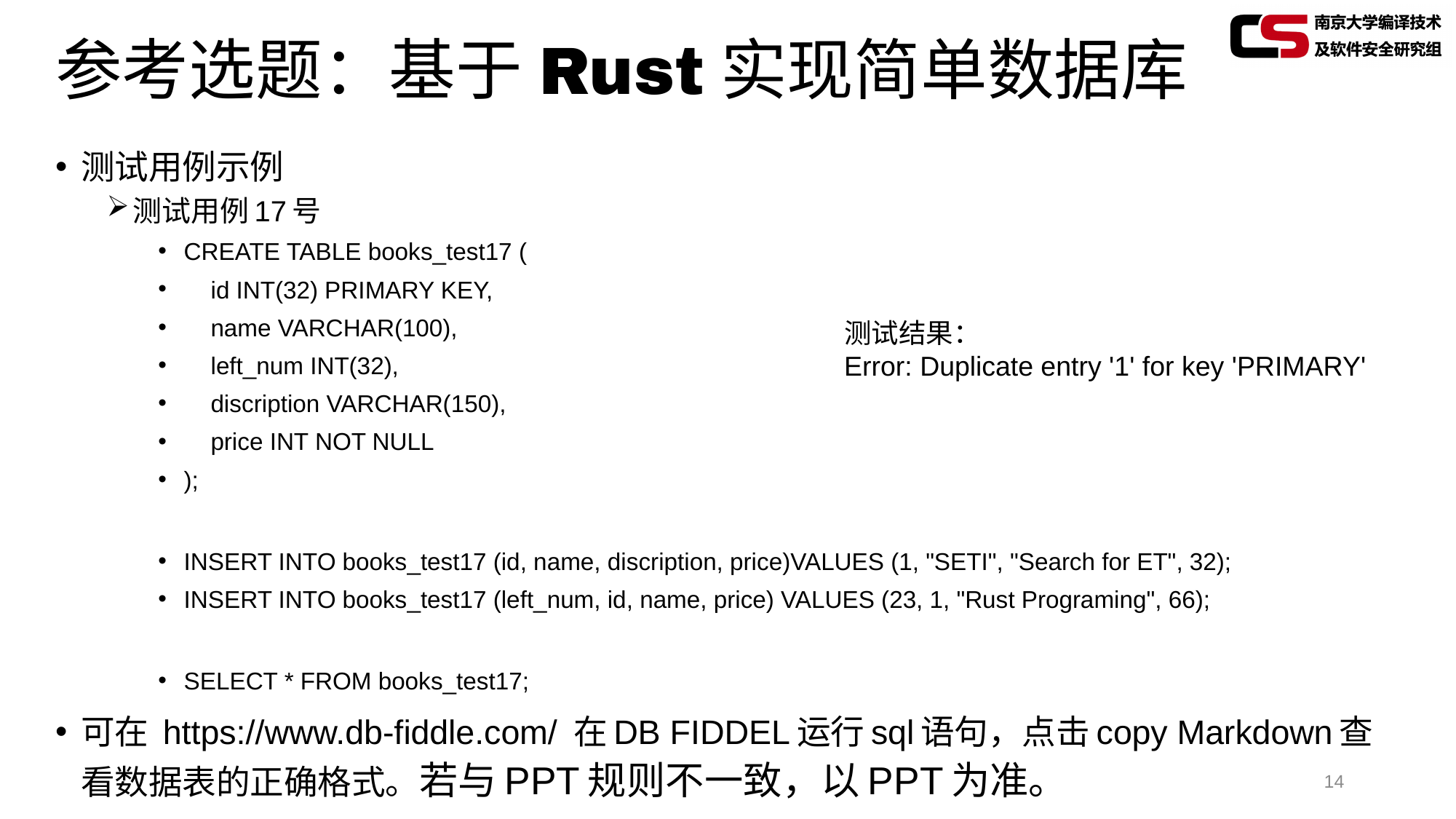

# 参考选题：基于Rust实现简单数据库
测试用例示例
测试用例17号
CREATE TABLE books_test17 (
    id INT(32) PRIMARY KEY,
    name VARCHAR(100),
    left_num INT(32),
    discription VARCHAR(150),
    price INT NOT NULL
);

INSERT INTO books_test17 (id, name, discription, price)VALUES (1, "SETI", "Search for ET", 32);
INSERT INTO books_test17 (left_num, id, name, price) VALUES (23, 1, "Rust Programing", 66);

SELECT * FROM books_test17;
可在 https://www.db-fiddle.com/ 在DB FIDDEL运行sql语句，点击copy Markdown查看数据表的正确格式。若与PPT规则不一致，以PPT为准。

测试结果：
Error: Duplicate entry '1' for key 'PRIMARY'
14